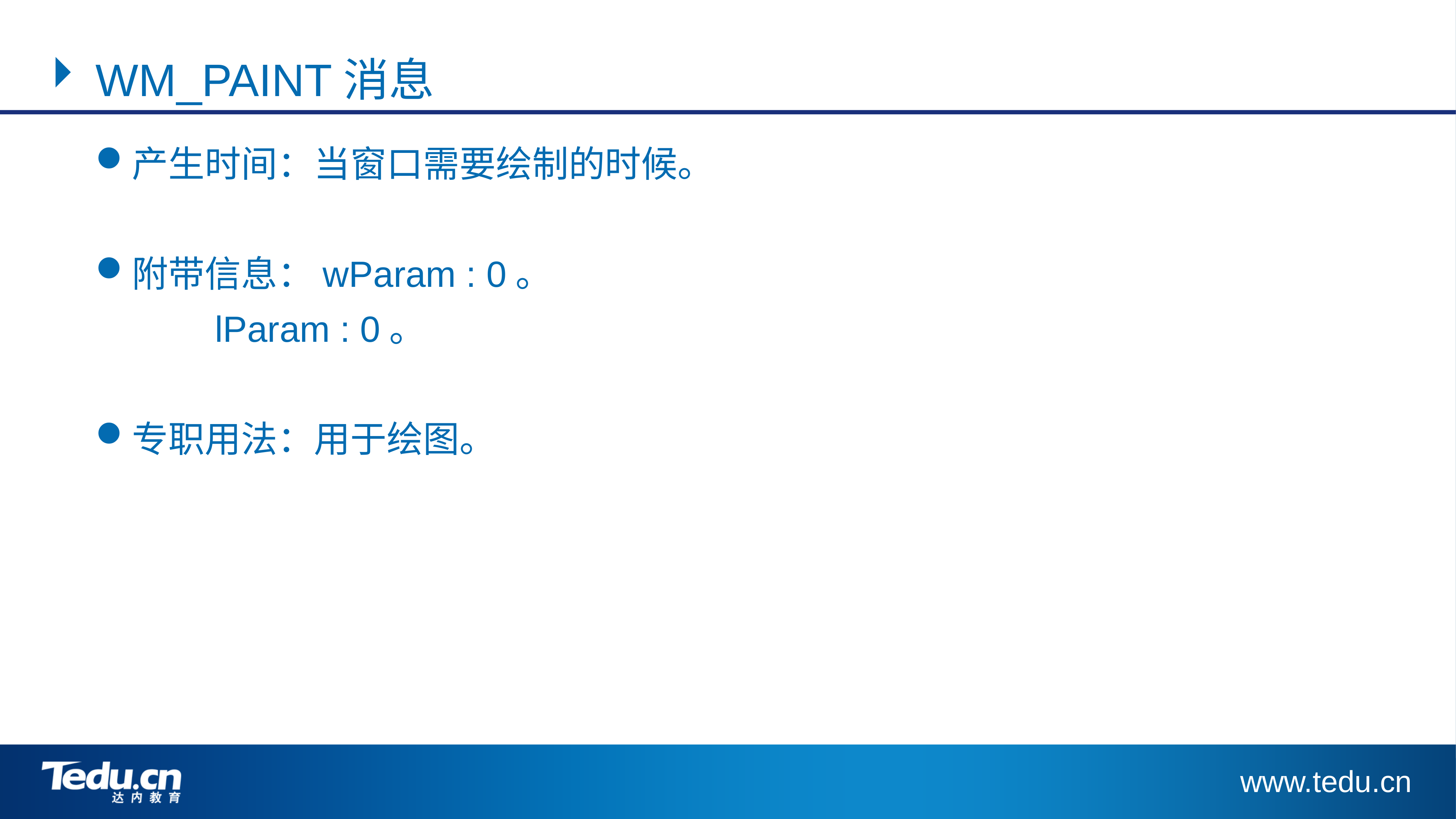

WM_PAINT消息
产生时间：当窗口需要绘制的时候。

附带信息：wParam : 0。
		 lParam : 0。

专职用法：用于绘图。